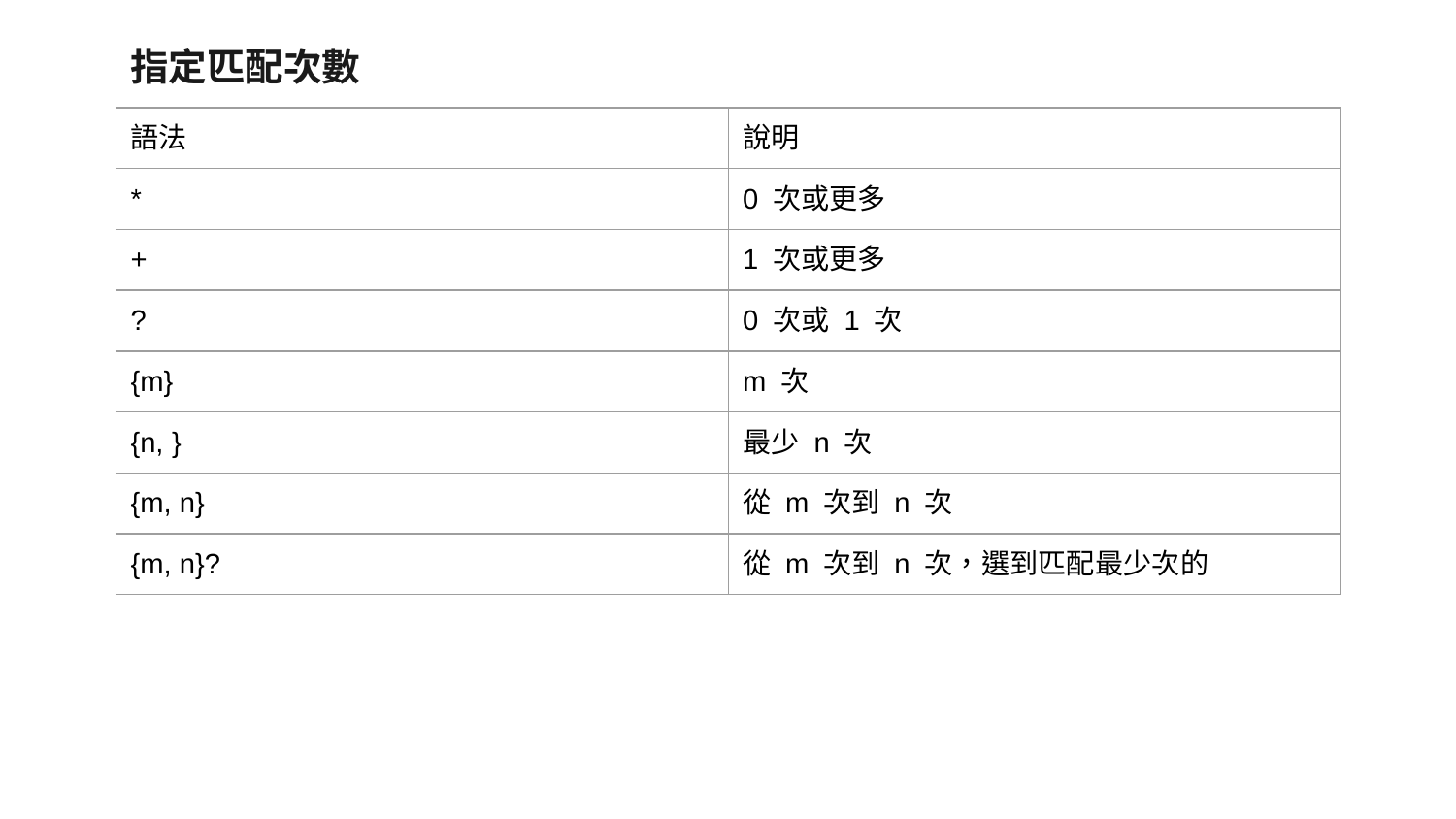

指定匹配次數
| 語法 | 說明 |
| --- | --- |
| \* | 0 次或更多 |
| + | 1 次或更多 |
| ? | 0 次或 1 次 |
| {m} | m 次 |
| {n, } | 最少 n 次 |
| {m, n} | 從 m 次到 n 次 |
| {m, n}? | 從 m 次到 n 次，選到匹配最少次的 |